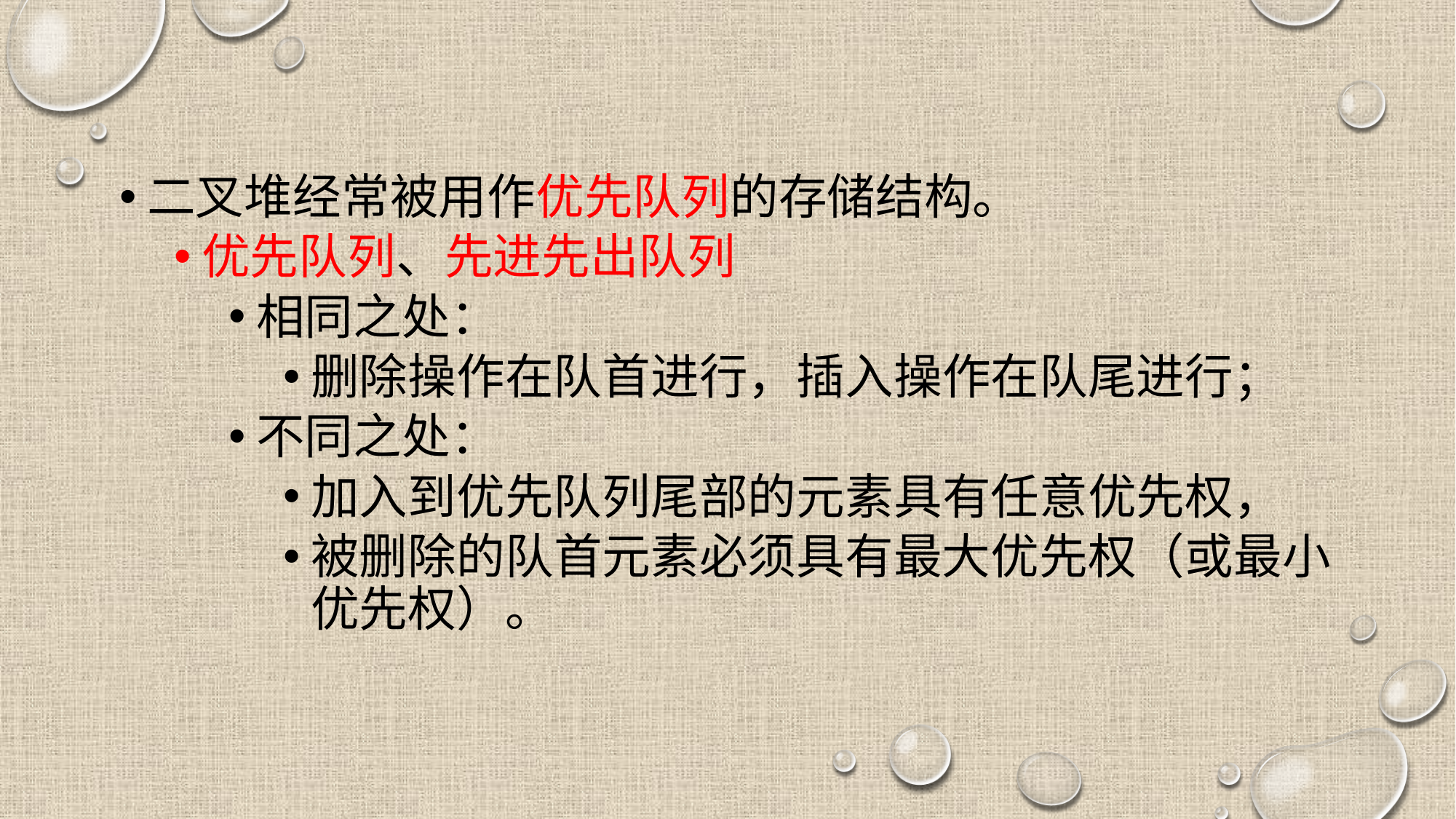

#
二叉堆经常被用作优先队列的存储结构。
优先队列、先进先出队列
相同之处：
删除操作在队首进行，插入操作在队尾进行；
不同之处：
加入到优先队列尾部的元素具有任意优先权，
被删除的队首元素必须具有最大优先权（或最小优先权）。